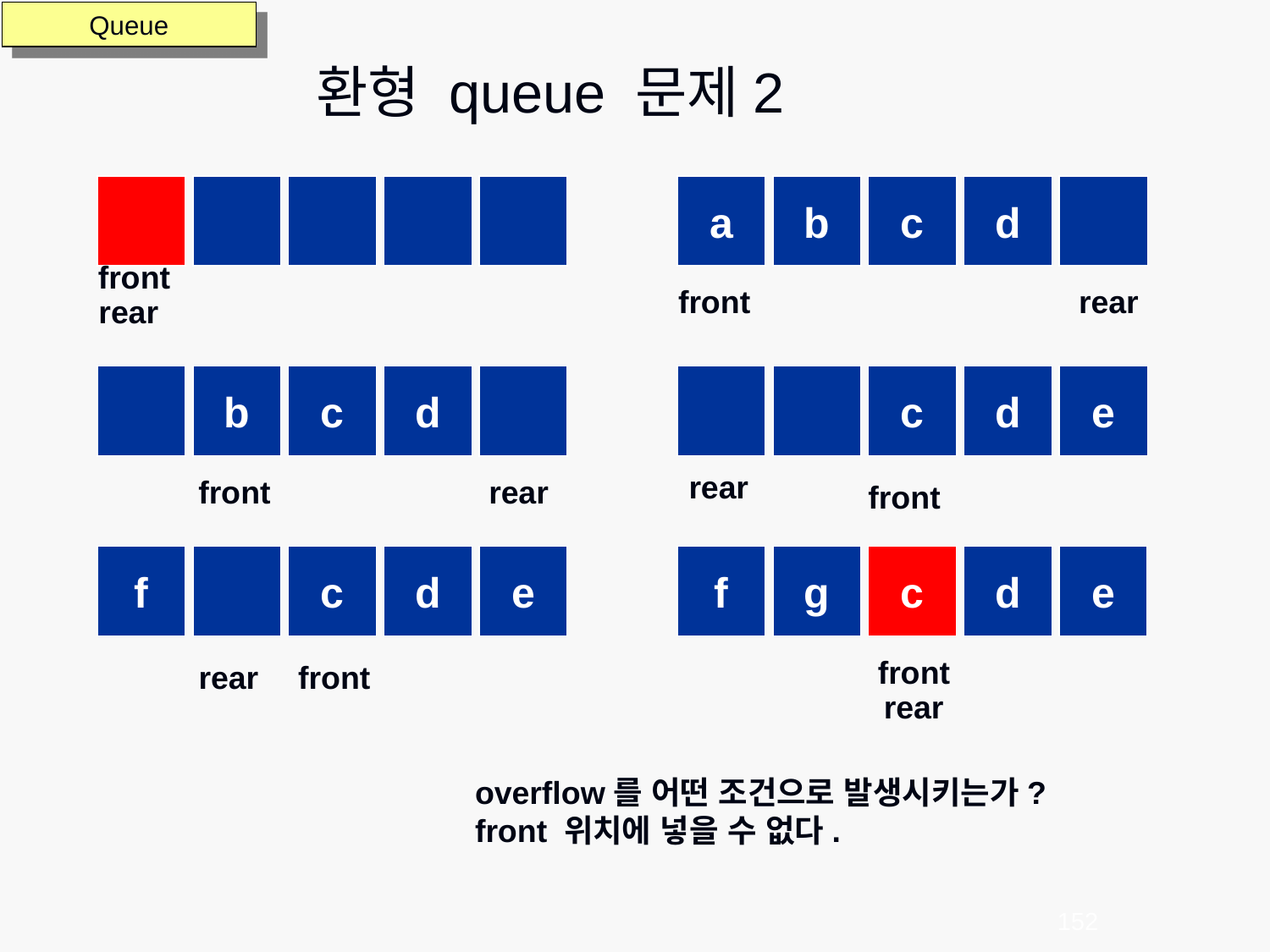

환형 queue 문제2
Queue

a
b
c
d

front
rear
front
rear

c
d
e
rear
front

b
c
d

front
rear
f

c
d
e
rear
front
f
g
c
d
e
front
rear
overflow를 어떤 조건으로 발생시키는가?
front 위치에 넣을 수 없다.
152